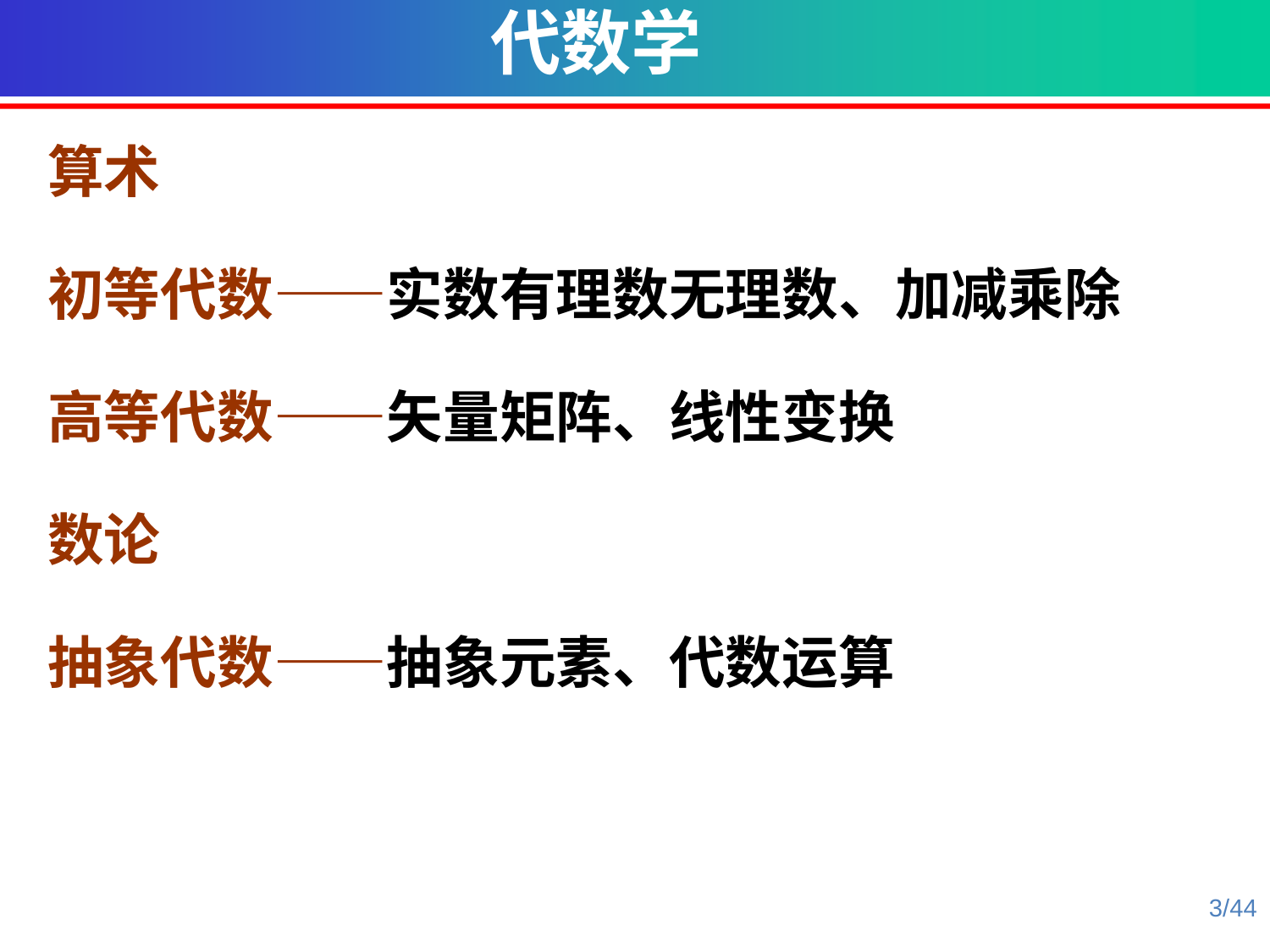

代数学
算术
初等代数——实数有理数无理数、加减乘除
高等代数——矢量矩阵、线性变换
数论
抽象代数——抽象元素、代数运算
3/44